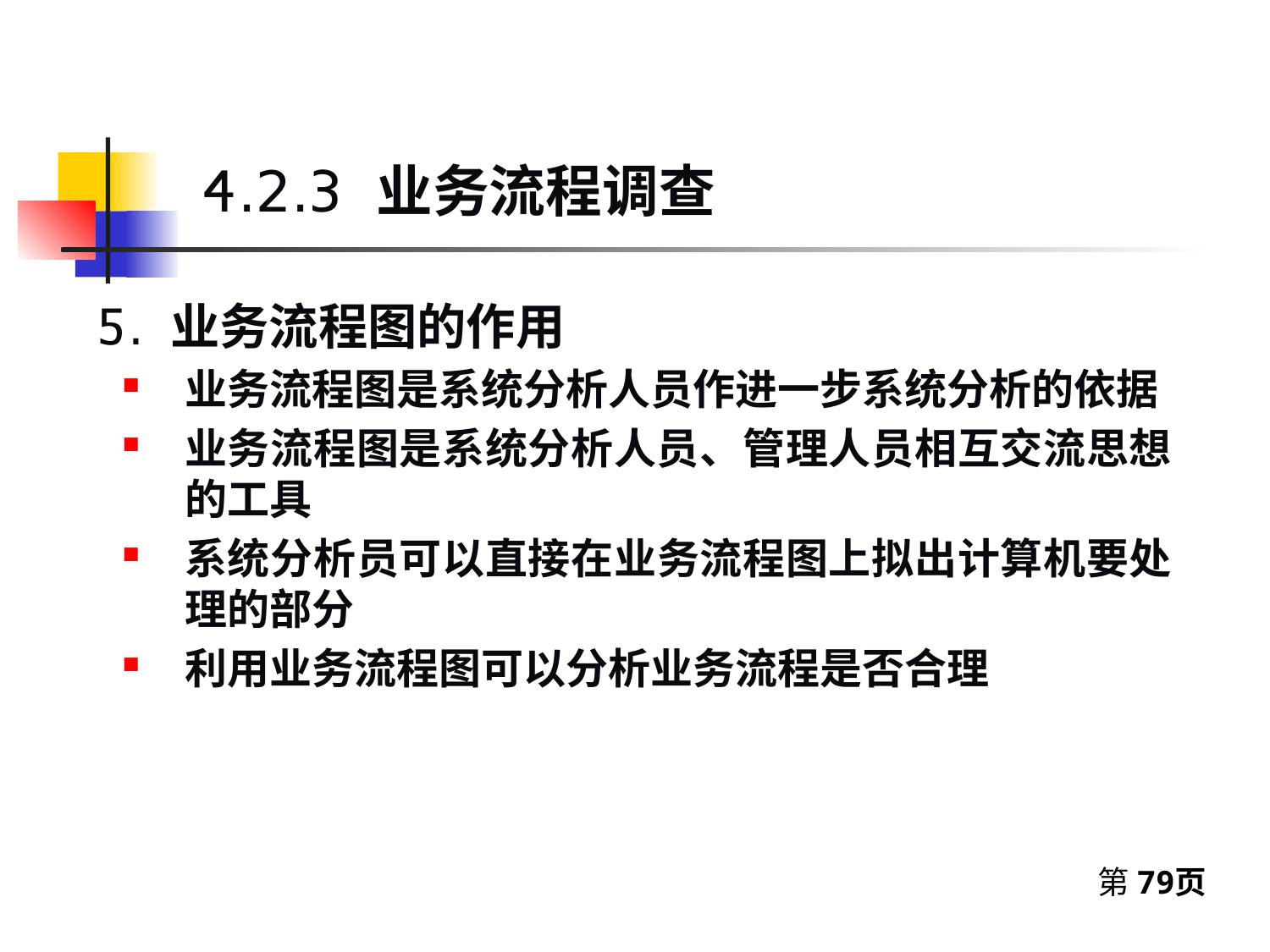

4.2.3 业务流程调查
5. 业务流程图的作用
业务流程图是系统分析人员作进一步系统分析的依据
业务流程图是系统分析人员、管理人员相互交流思想的工具
系统分析员可以直接在业务流程图上拟出计算机要处理的部分
利用业务流程图可以分析业务流程是否合理